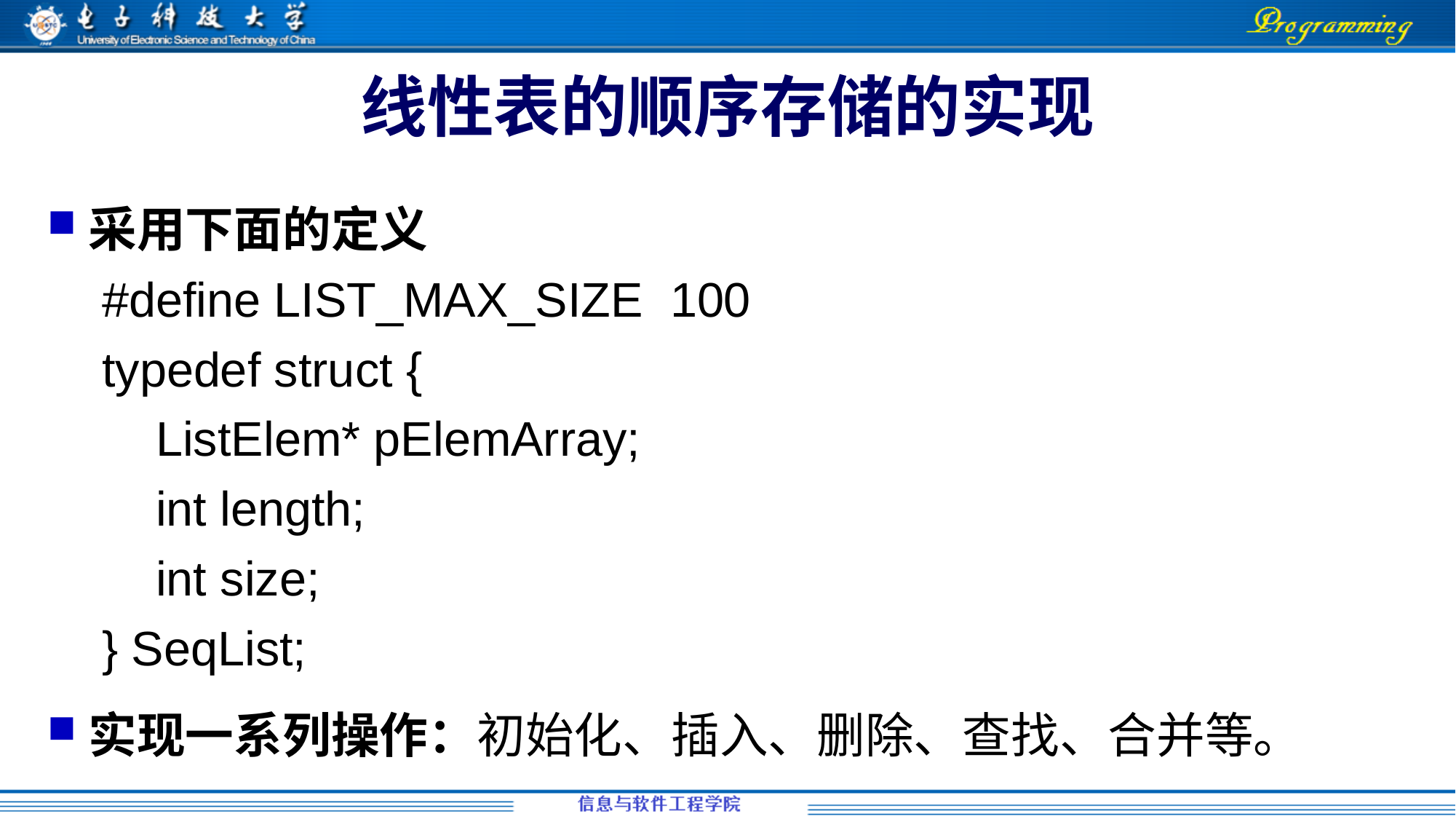

# 线性表的顺序存储的实现
采用下面的定义
#define LIST_MAX_SIZE  100
typedef struct {
    ListElem* pElemArray;
    int length;
    int size;
} SeqList;
实现一系列操作：初始化、插入、删除、查找、合并等。